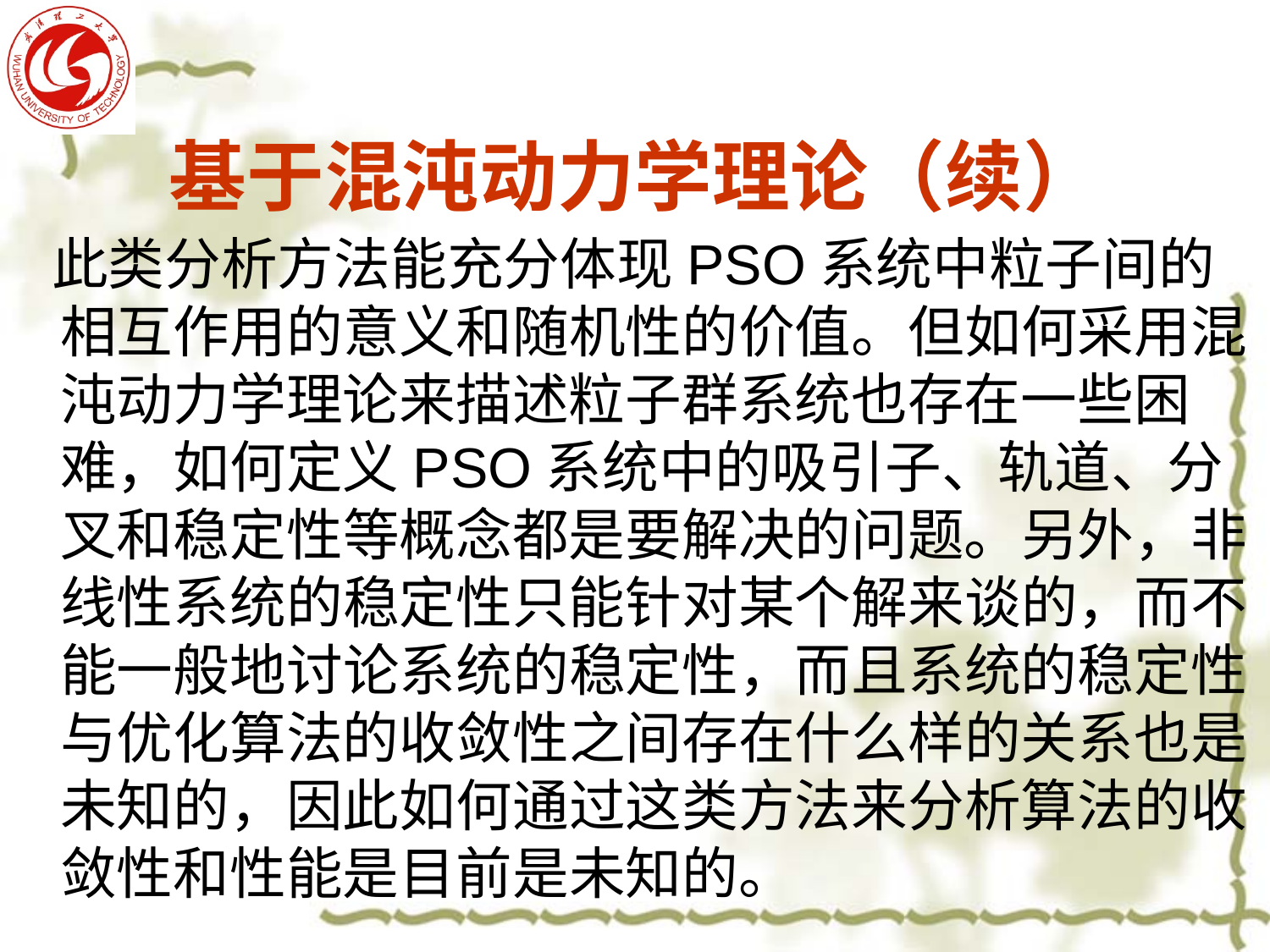

# 基于混沌动力学理论（续）
  此类分析方法能充分体现PSO系统中粒子间的相互作用的意义和随机性的价值。但如何采用混沌动力学理论来描述粒子群系统也存在一些困难，如何定义PSO系统中的吸引子、轨道、分叉和稳定性等概念都是要解决的问题。另外，非线性系统的稳定性只能针对某个解来谈的，而不能一般地讨论系统的稳定性，而且系统的稳定性与优化算法的收敛性之间存在什么样的关系也是未知的，因此如何通过这类方法来分析算法的收敛性和性能是目前是未知的。